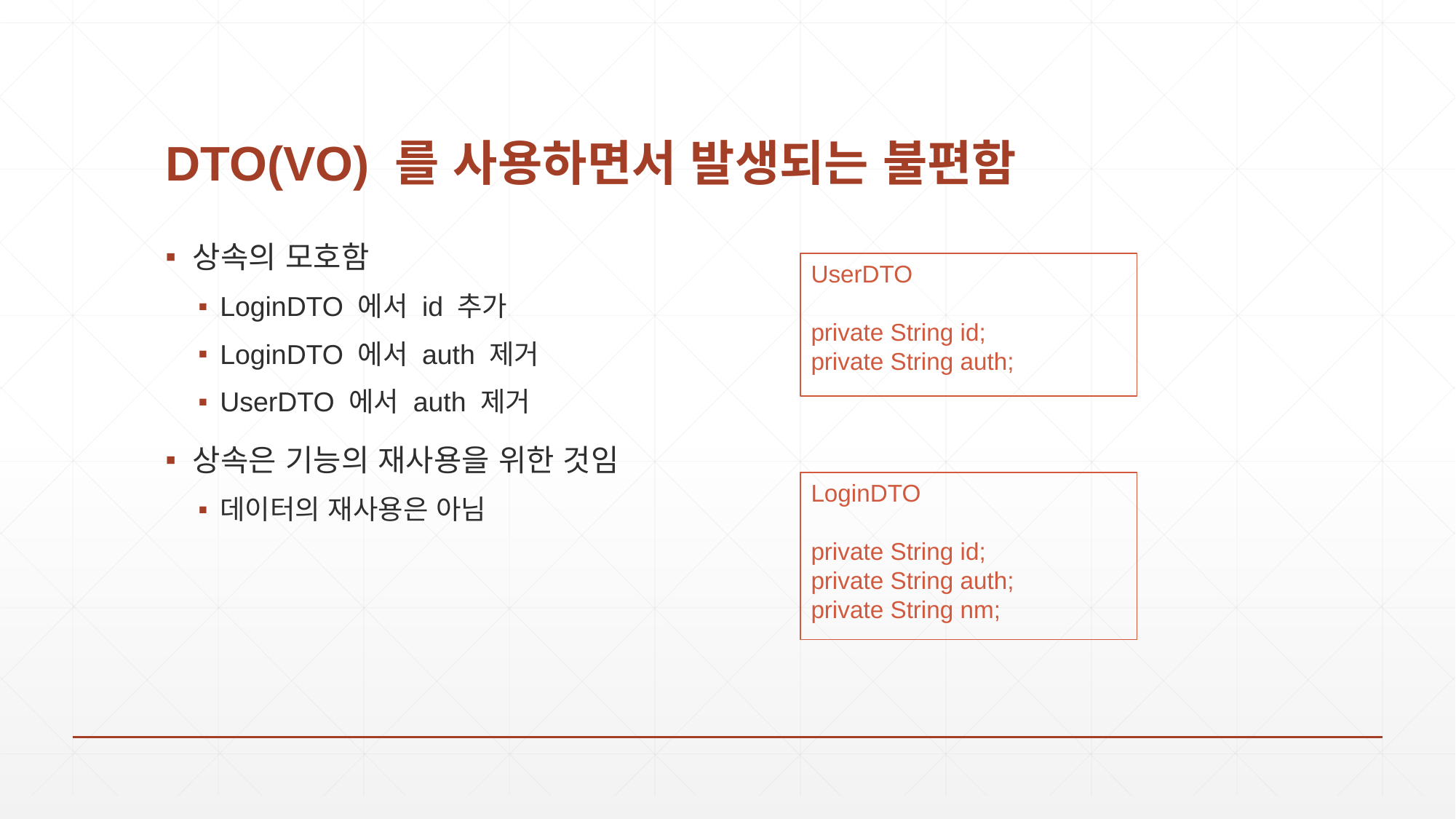

# DTO(VO) 를 사용하면서 발생되는 불편함
상속의 모호함
LoginDTO 에서 id 추가
LoginDTO 에서 auth 제거
UserDTO 에서 auth 제거
상속은 기능의 재사용을 위한 것임
데이터의 재사용은 아님

UserDTO

private String id;
private String auth;
LoginDTO

private String id;
private String auth;
private String nm;